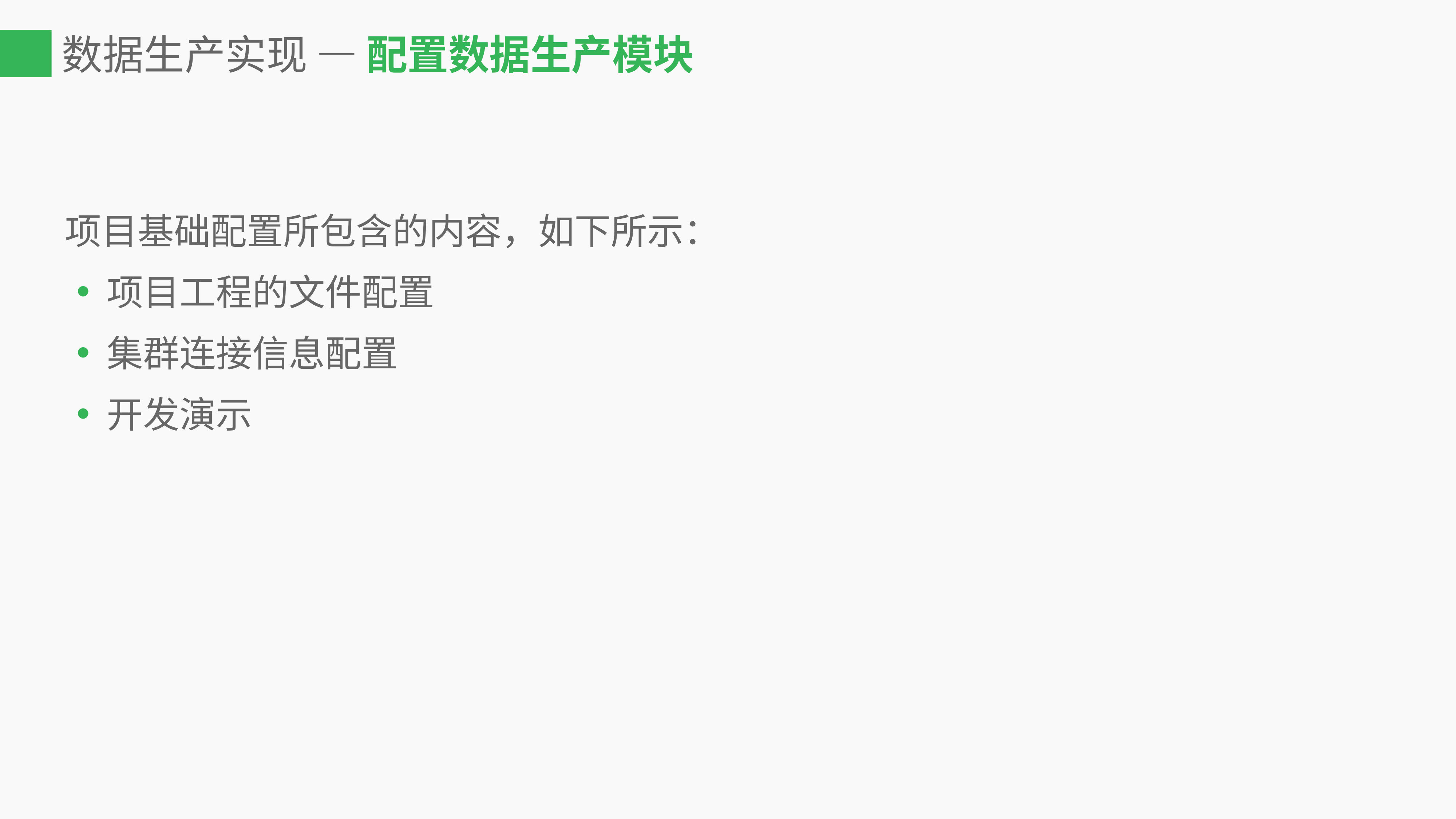

# 数据生产实现 — 配置数据生产模块
项目基础配置所包含的内容，如下所示：
项目工程的文件配置
集群连接信息配置
开发演示